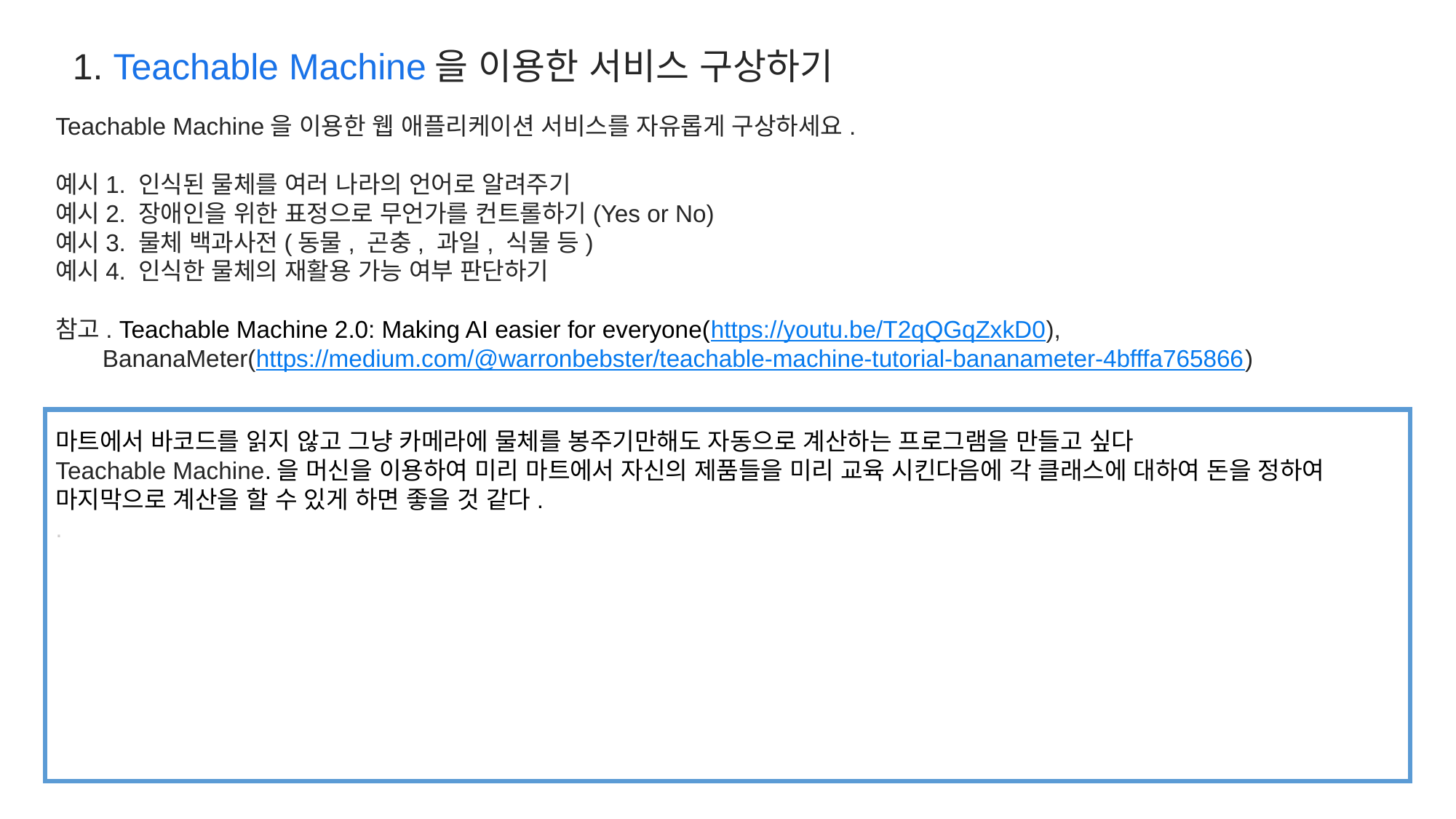

1. Teachable Machine을 이용한 서비스 구상하기
Teachable Machine을 이용한 웹 애플리케이션 서비스를 자유롭게 구상하세요.
예시1. 인식된 물체를 여러 나라의 언어로 알려주기
예시2. 장애인을 위한 표정으로 무언가를 컨트롤하기(Yes or No)
예시3. 물체 백과사전(동물, 곤충, 과일, 식물 등)
예시4. 인식한 물체의 재활용 가능 여부 판단하기

참고. Teachable Machine 2.0: Making AI easier for everyone(https://youtu.be/T2qQGqZxkD0),
       BananaMeter(https://medium.com/@warronbebster/teachable-machine-tutorial-bananameter-4bfffa765866)

마트에서 바코드를 읽지 않고 그냥 카메라에 물체를 봉주기만해도 자동으로 계산하는 프로그램을 만들고 싶다
Teachable Machine.을 머신을 이용하여 미리 마트에서 자신의 제품들을 미리 교육 시킨다음에 각 클래스에 대하여 돈을 정하여 마지막으로 계산을 할 수 있게 하면 좋을 것 같다.
.